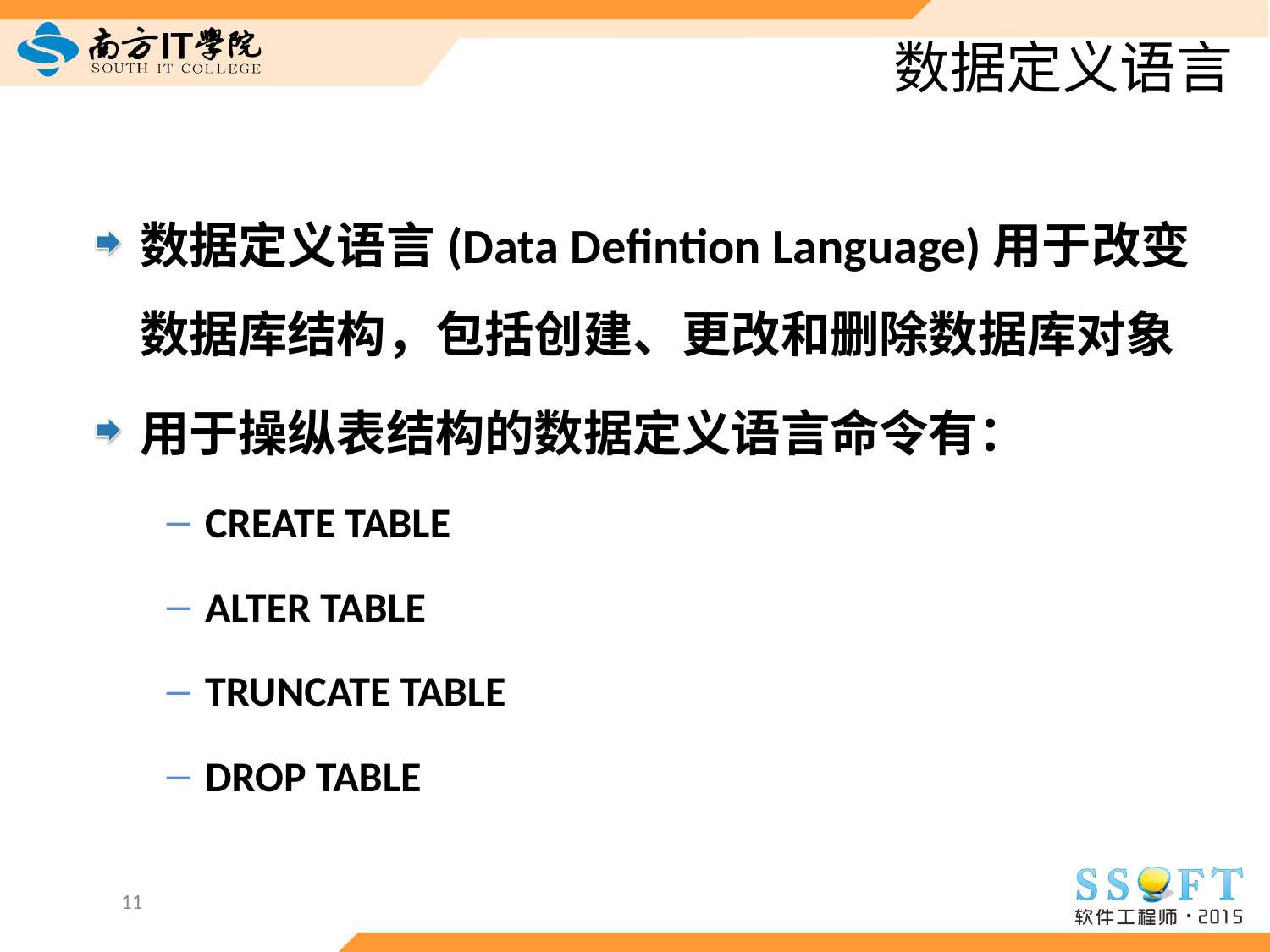

# 数据定义语言
数据定义语言(Data Defintion Language)用于改变数据库结构，包括创建、更改和删除数据库对象
用于操纵表结构的数据定义语言命令有：
CREATE TABLE
ALTER TABLE
TRUNCATE TABLE
DROP TABLE
11